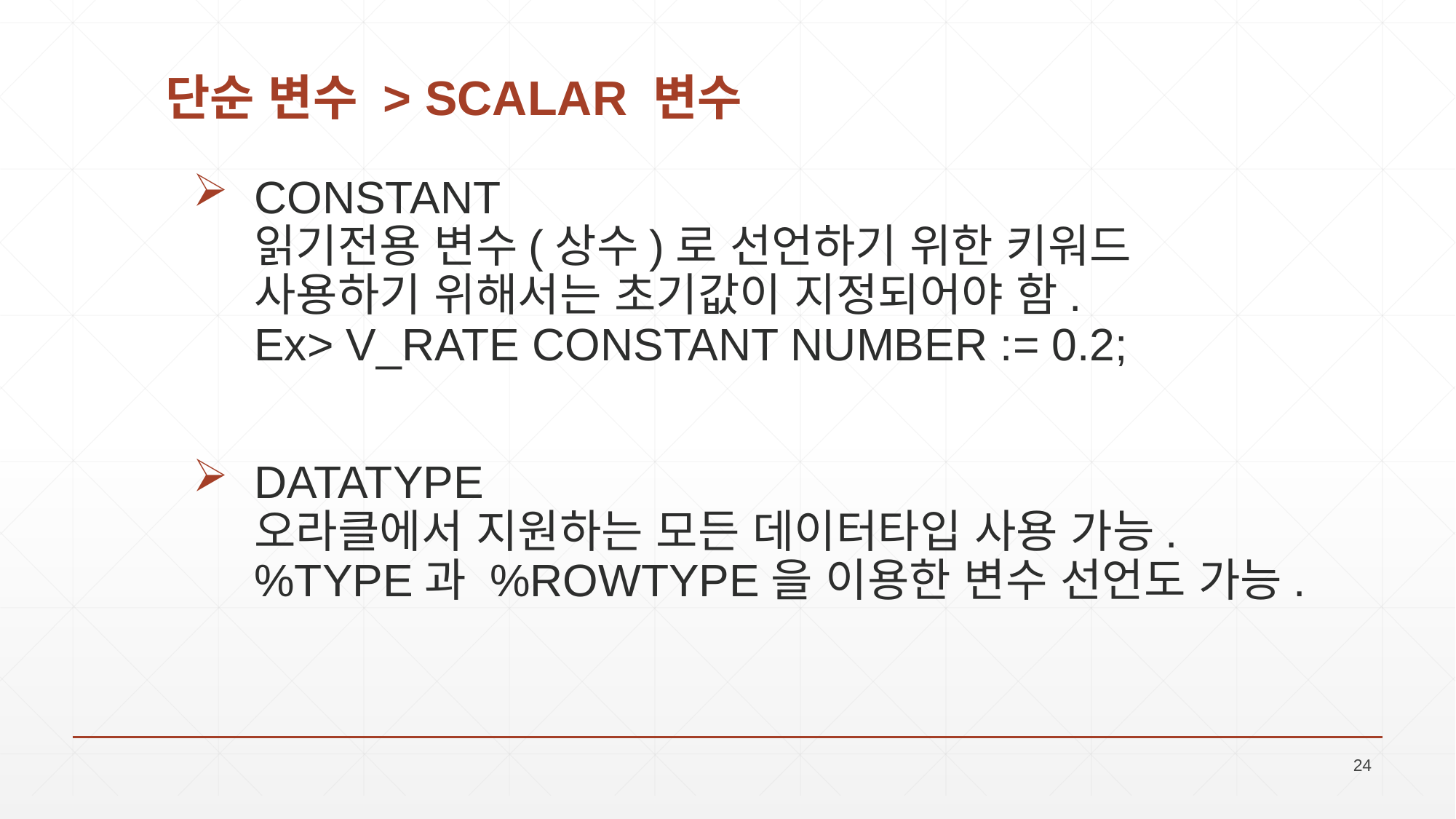

# 단순 변수 > SCALAR 변수
CONSTANT
읽기전용 변수(상수)로 선언하기 위한 키워드
사용하기 위해서는 초기값이 지정되어야 함.
Ex> V_RATE CONSTANT NUMBER := 0.2;

DATATYPE
오라클에서 지원하는 모든 데이터타입 사용 가능.
%TYPE과 %ROWTYPE을 이용한 변수 선언도 가능.
24